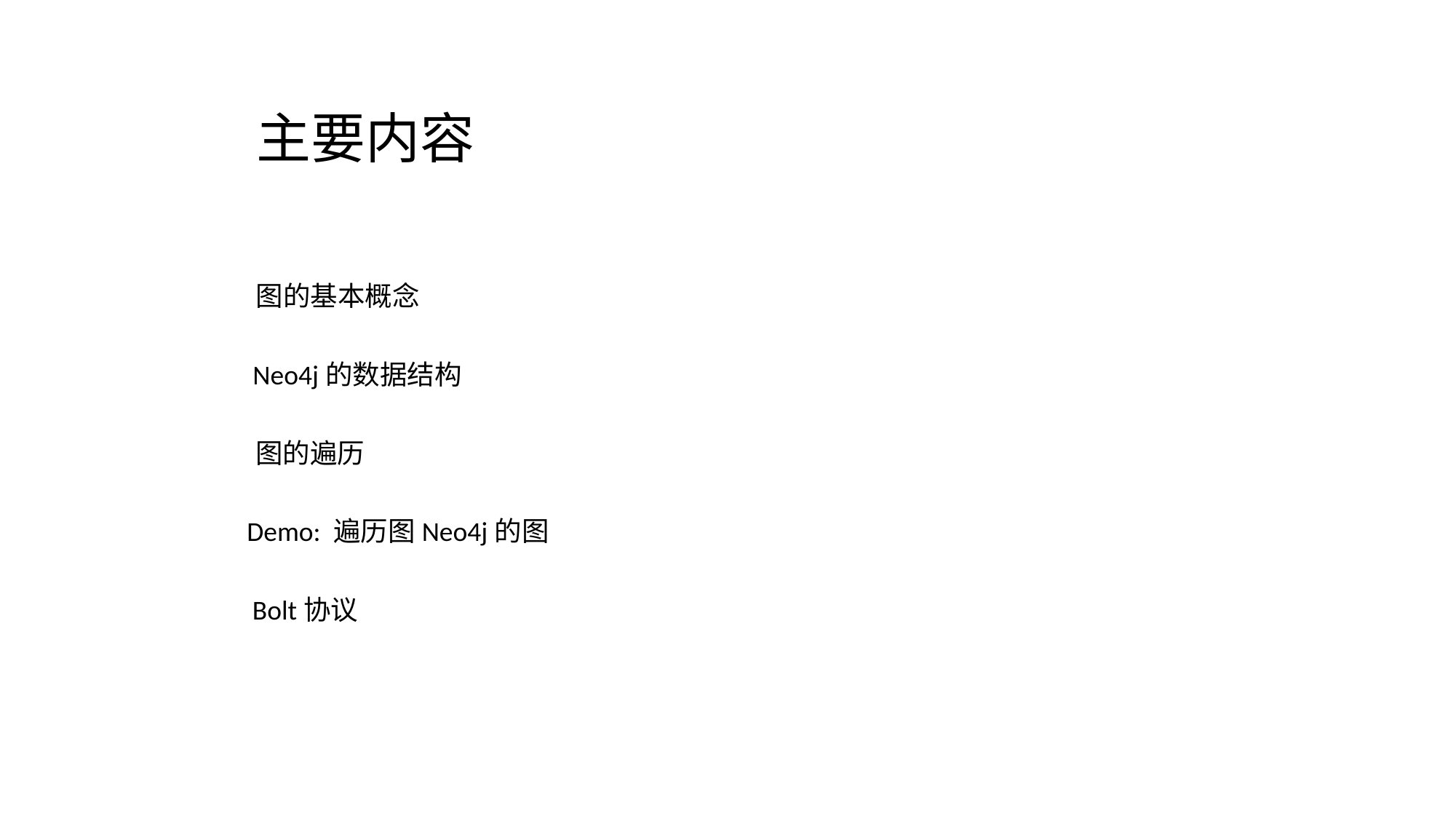

主要内容
图的基本概念
Neo4j的数据结构
图的遍历
Demo: 遍历图Neo4j的图
Bolt协议